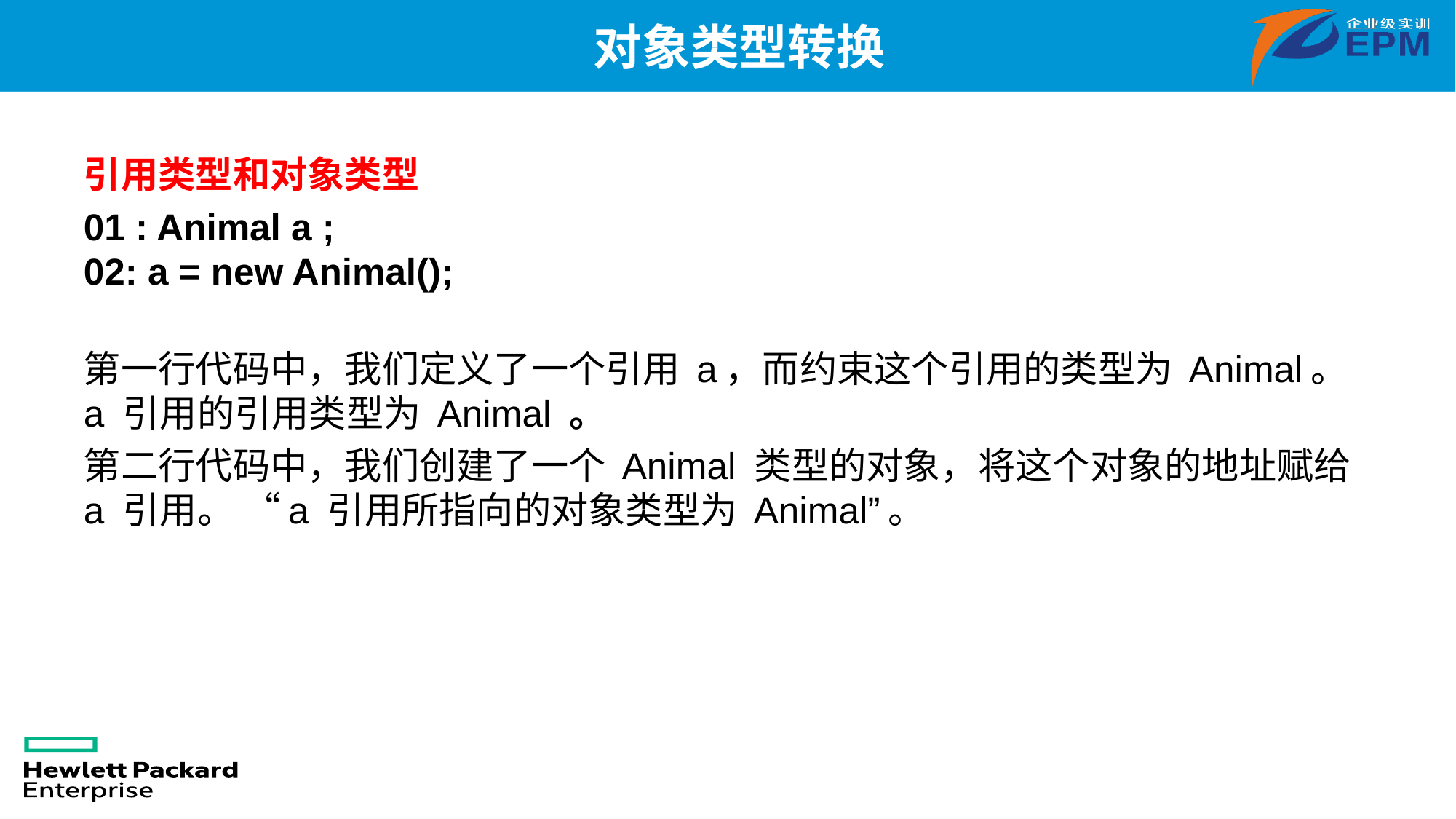

# 对象类型转换
引用类型和对象类型
01 : Animal a ;
02: a = new Animal();
第一行代码中，我们定义了一个引用 a，而约束这个引用的类型为 Animal。 a 引用的引用类型为 Animal 。
第二行代码中，我们创建了一个 Animal 类型的对象，将这个对象的地址赋给 a 引用。 “a 引用所指向的对象类型为 Animal”。